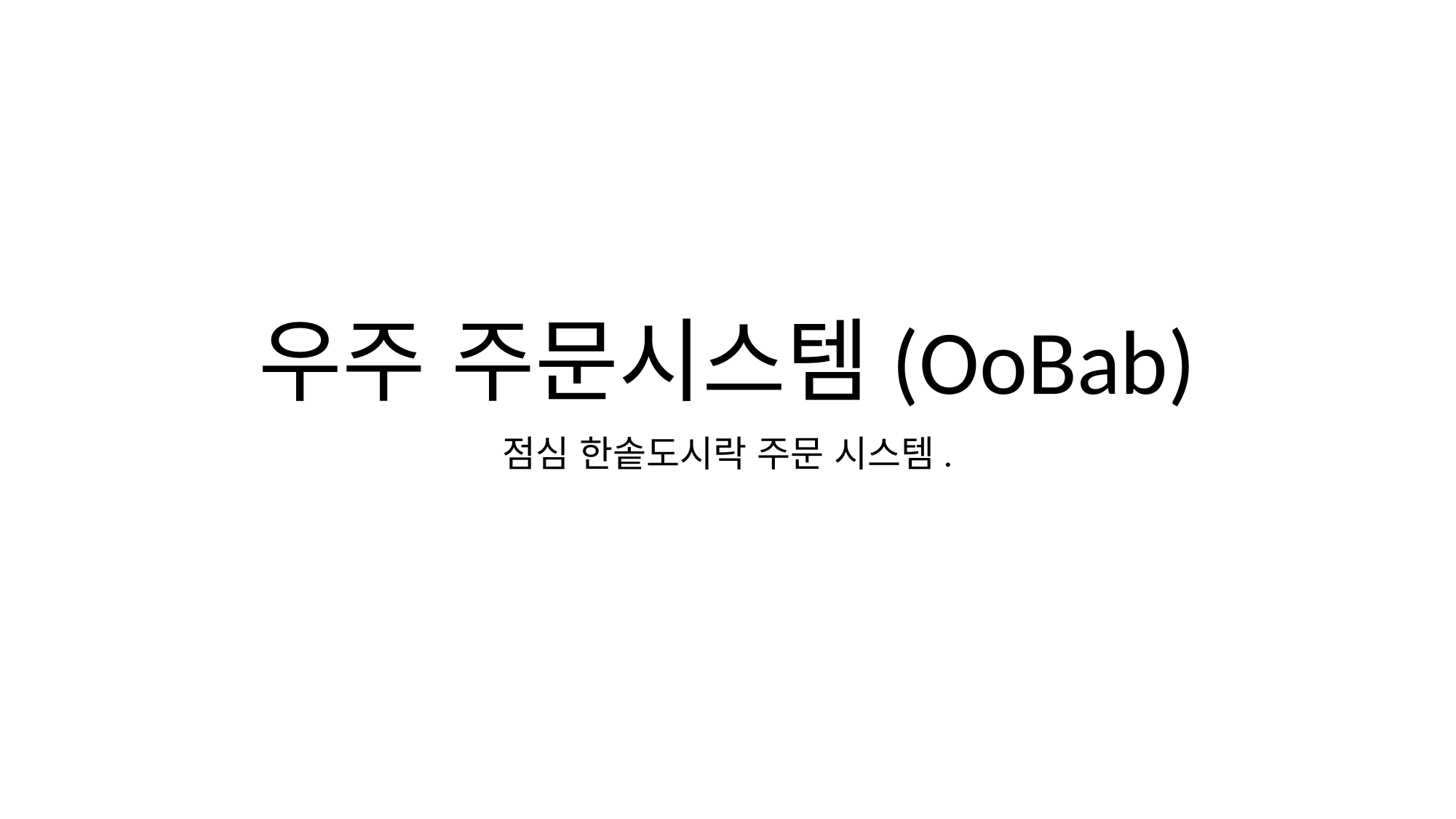

# 우주 주문시스템(OoBab)
점심 한솥도시락 주문 시스템.